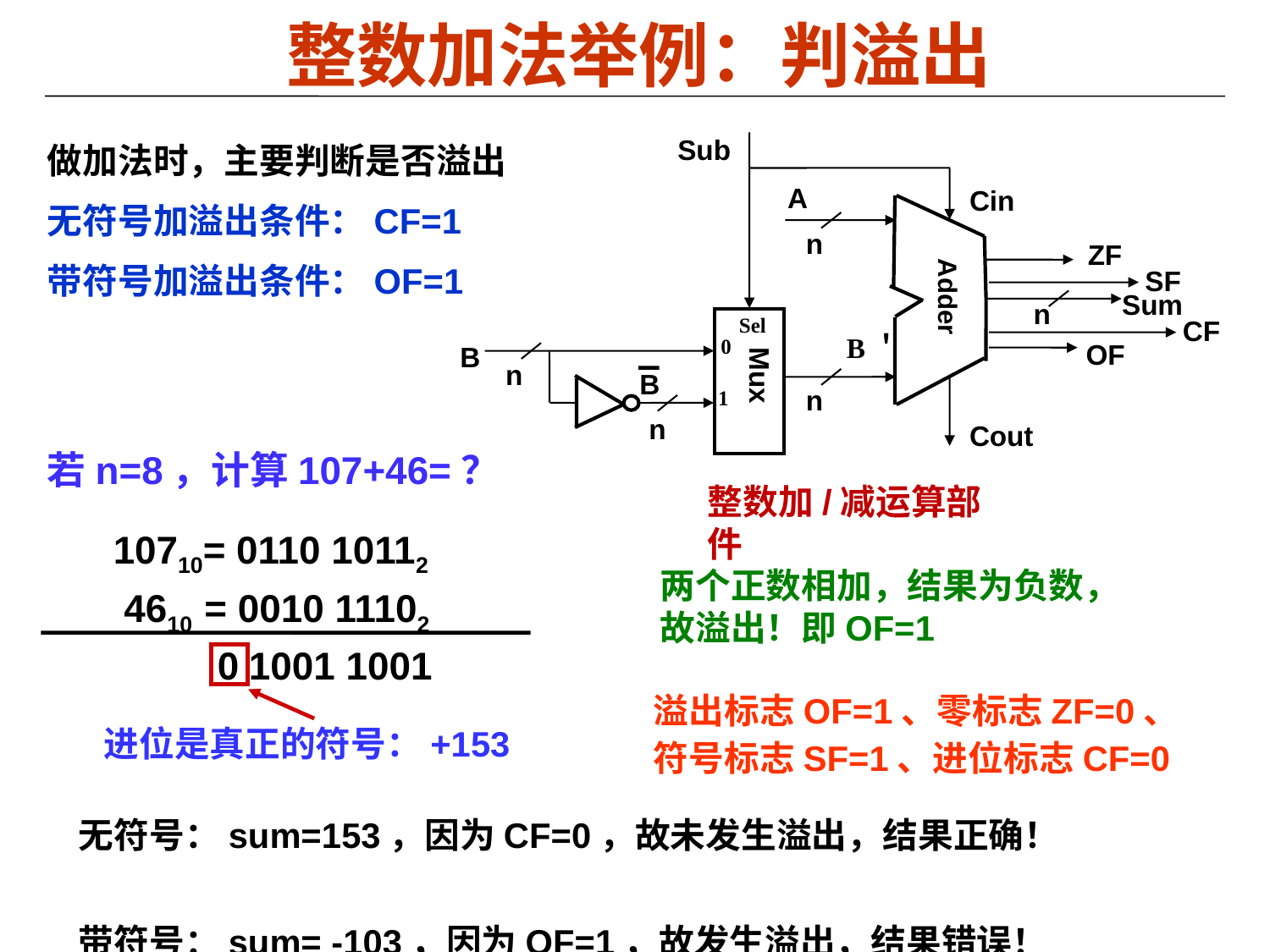

整数加法举例：判溢出
Sub

A
Cin

n
ZF

Adder

n

Sel

0
OF
B

n

B
Mux

n

1

n
Cout
Sum
整数加/减运算部件
SF

CF

B＇
做加法时，主要判断是否溢出
无符号加溢出条件：CF=1
带符号加溢出条件：OF=1
若n=8，计算107+46=？
10710= 0110 10112
 4610  = 0010 11102

        0 1001 1001
两个正数相加，结果为负数，故溢出！即OF=1

进位是真正的符号：+153
溢出标志OF=1、零标志ZF=0、
符号标志SF=1、进位标志CF=0
无符号：sum=153，因为CF=0，故未发生溢出，结果正确！
带符号：sum= -103，因为OF=1，故发生溢出，结果错误！